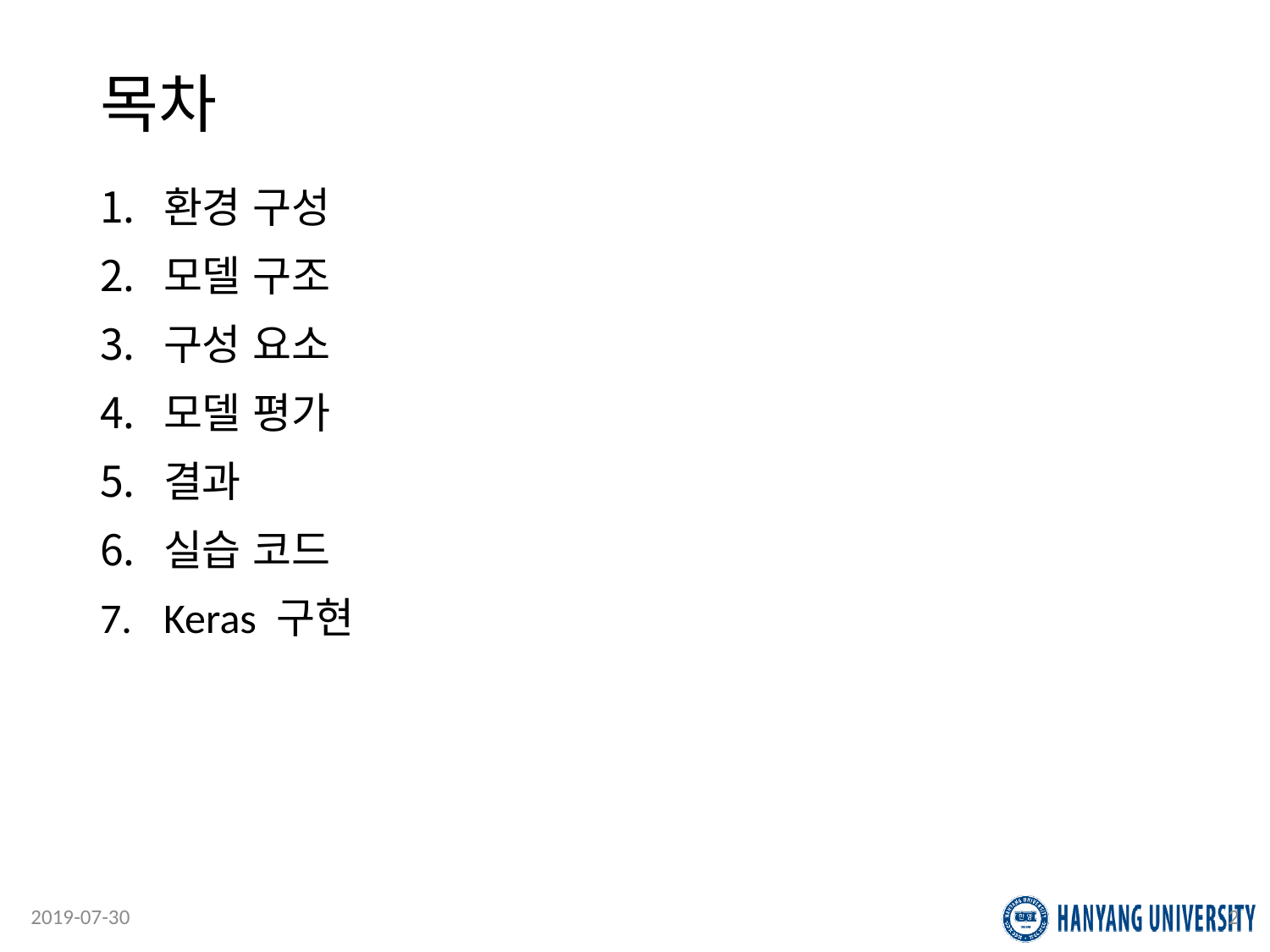

# 목차
환경 구성
모델 구조
구성 요소
모델 평가
결과
실습 코드
Keras 구현

2019-07-30
2